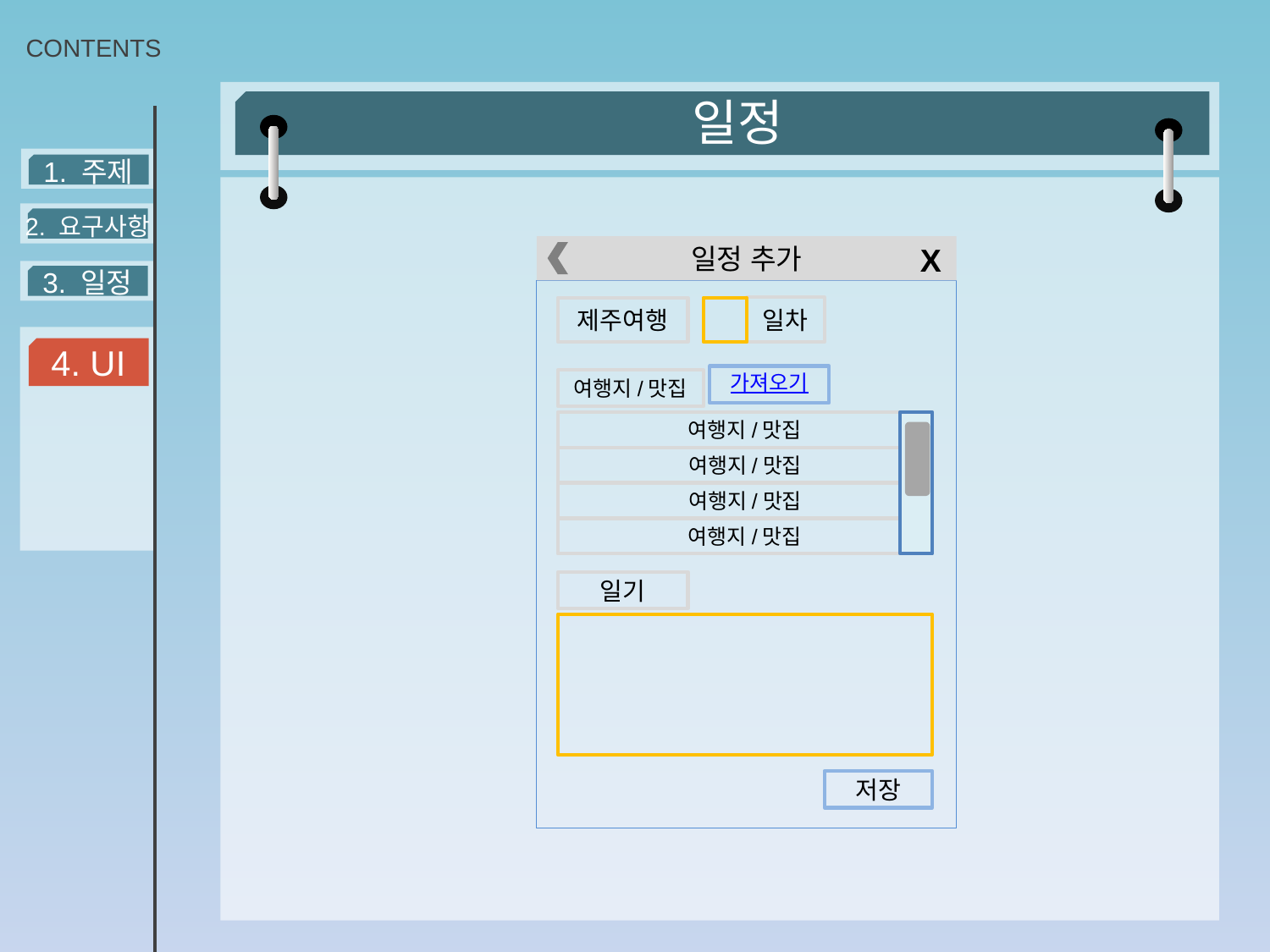

# CONTENTS
일정

1. 주제

2. 요구사항

X
일정 추가

일차
제주여행

가져오기
여행지/맛집
여행지/맛집
여행지/맛집
여행지/맛집
여행지/맛집
일기

저장
3. 일정

4. UI